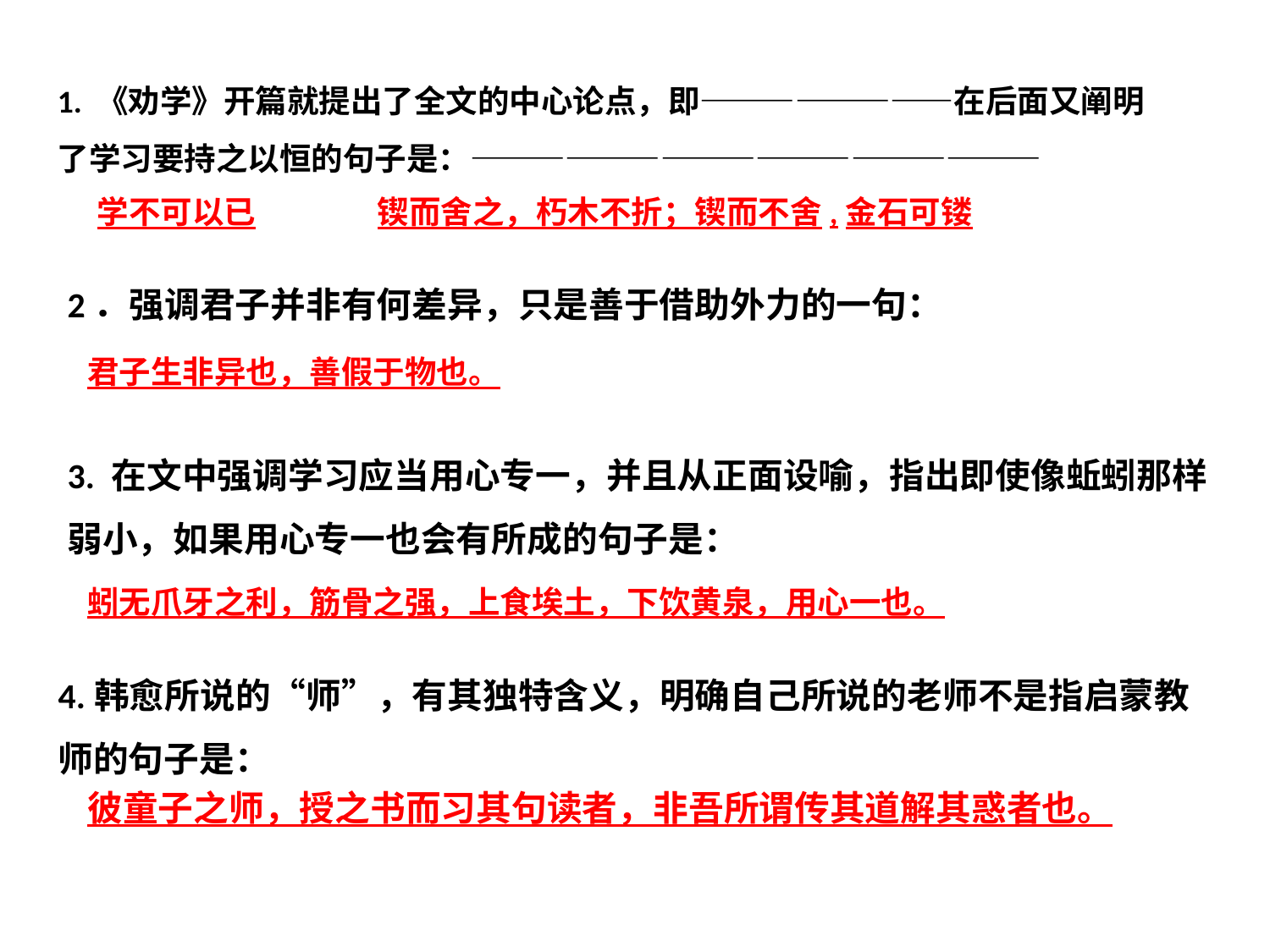

1. 《劝学》开篇就提出了全文的中心论点，即————————在后面又阐明了学习要持之以恒的句子是：——————————————————
学不可以已
锲而舍之，朽木不折；锲而不舍,金石可镂

2．强调君子并非有何差异，只是善于借助外力的一句：
君子生非异也，善假于物也。
3. 在文中强调学习应当用心专一，并且从正面设喻，指出即使像蚯蚓那样弱小，如果用心专一也会有所成的句子是：
蚓无爪牙之利，筋骨之强，上食埃土，下饮黄泉，用心一也。
4.韩愈所说的“师”，有其独特含义，明确自己所说的老师不是指启蒙教师的句子是：
彼童子之师，授之书而习其句读者，非吾所谓传其道解其惑者也。